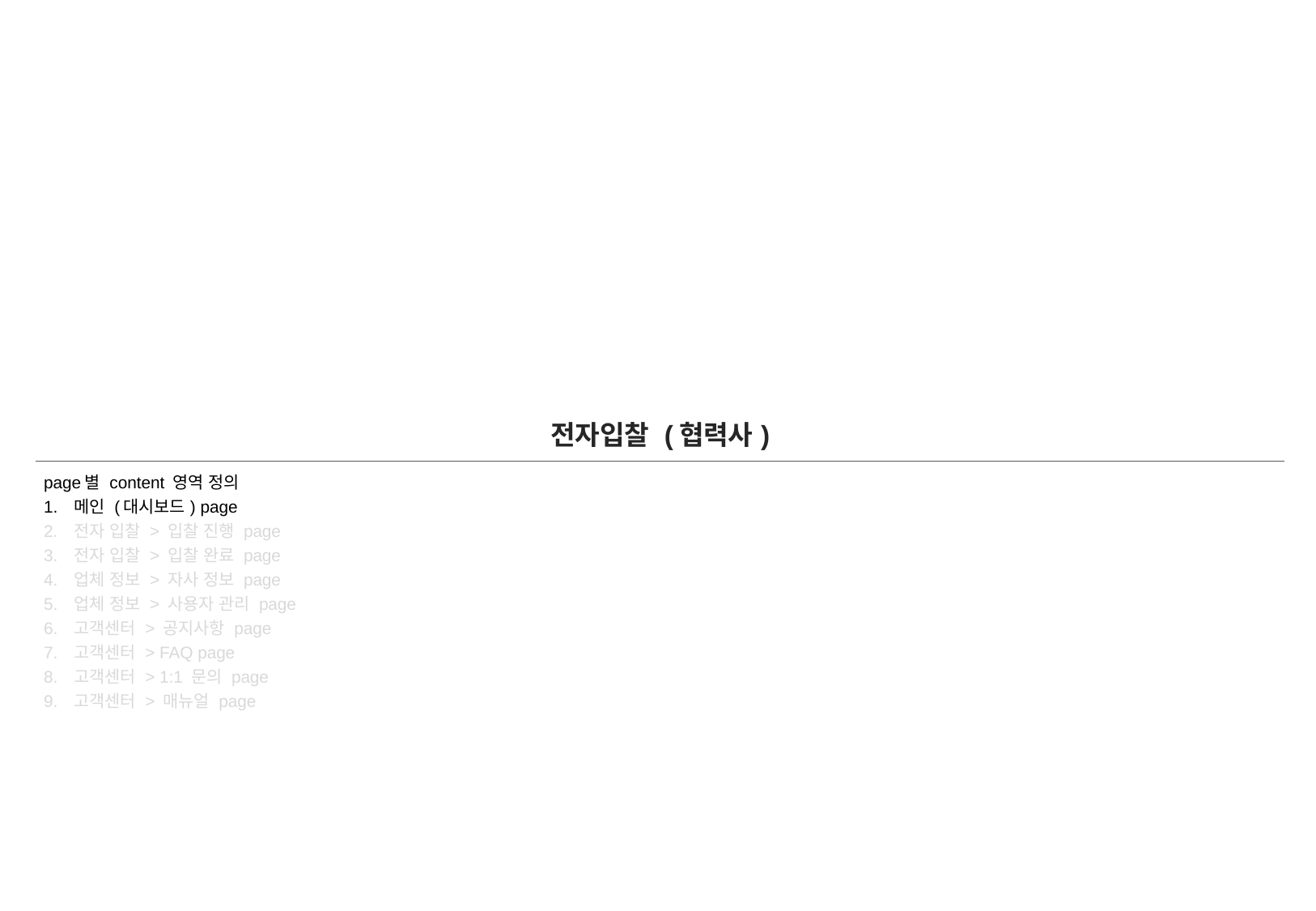

| 전자입찰 (협력사) |
| --- |
| page별 content 영역 정의 메인 (대시보드) page 전자 입찰 > 입찰 진행 page 전자 입찰 > 입찰 완료 page 업체 정보 > 자사 정보 page 업체 정보 > 사용자 관리 page 고객센터 > 공지사항 page 고객센터 > FAQ page 고객센터 > 1:1 문의 page 고객센터 > 매뉴얼 page |